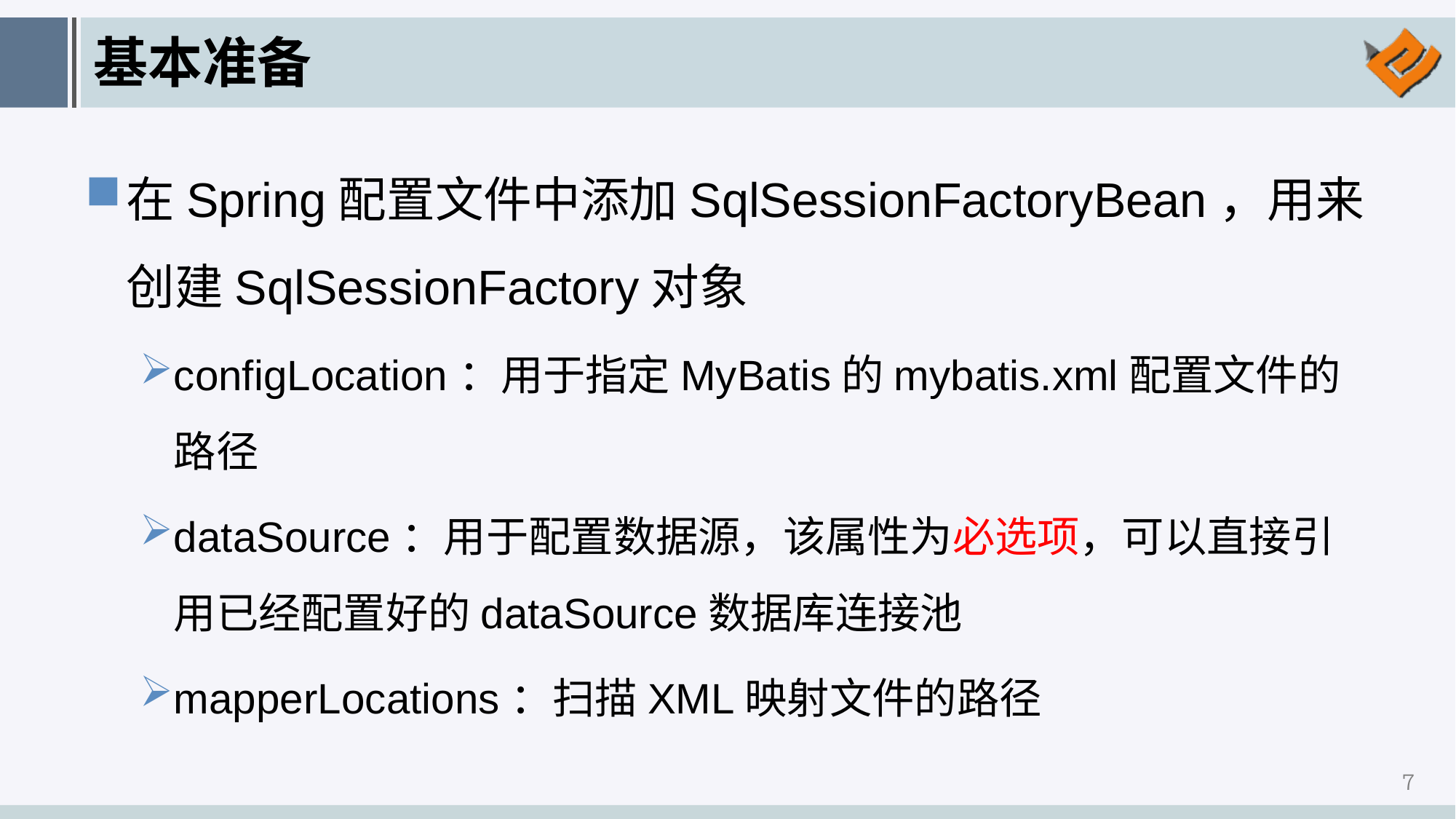

# 基本准备
在Spring配置文件中添加SqlSessionFactoryBean，用来创建SqlSessionFactory对象
configLocation：用于指定MyBatis的mybatis.xml配置文件的路径
dataSource：用于配置数据源，该属性为必选项，可以直接引用已经配置好的dataSource数据库连接池
mapperLocations：扫描XML映射文件的路径